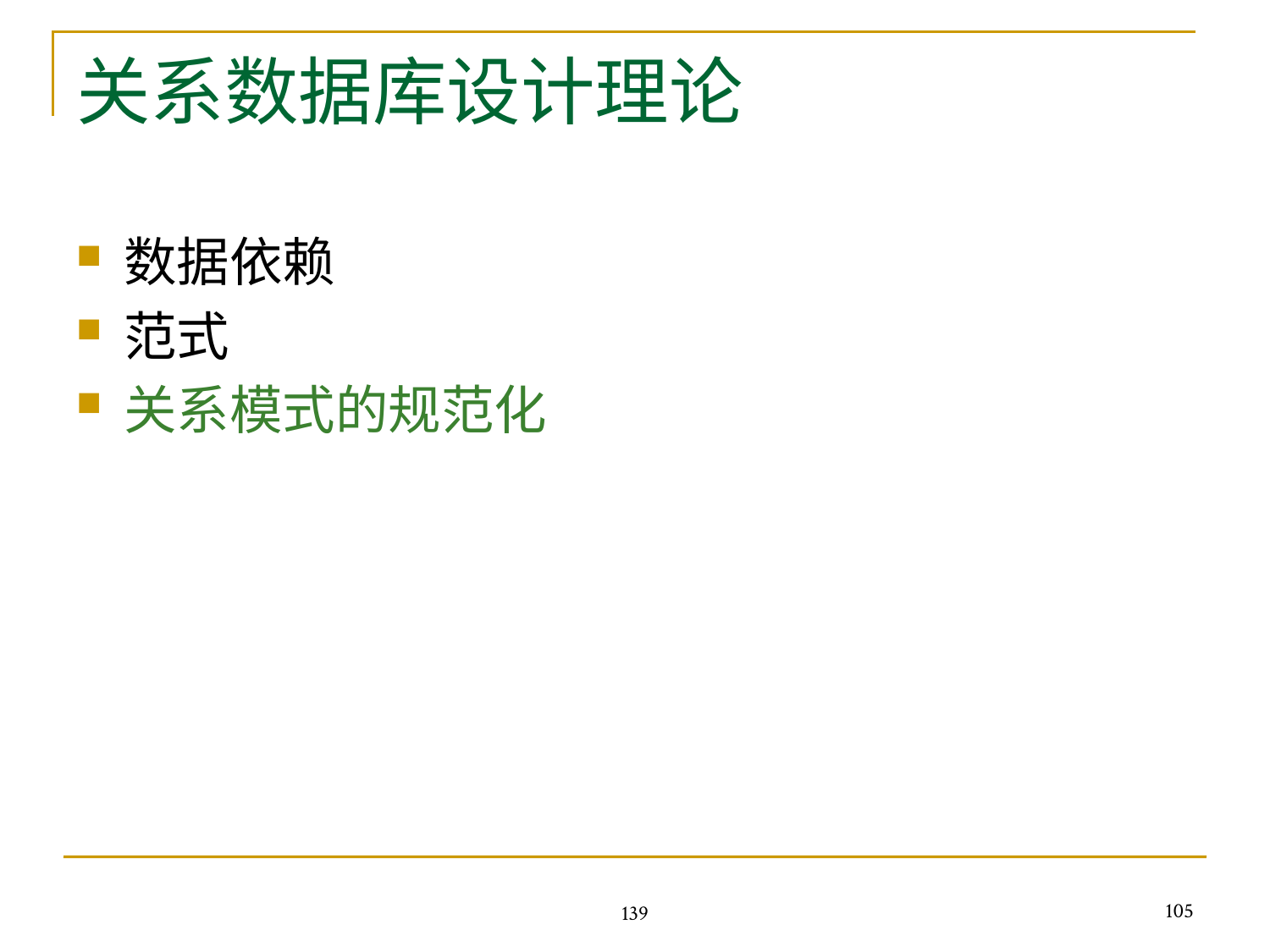

# 关系数据库设计理论
数据依赖
范式
关系模式的规范化
105
139